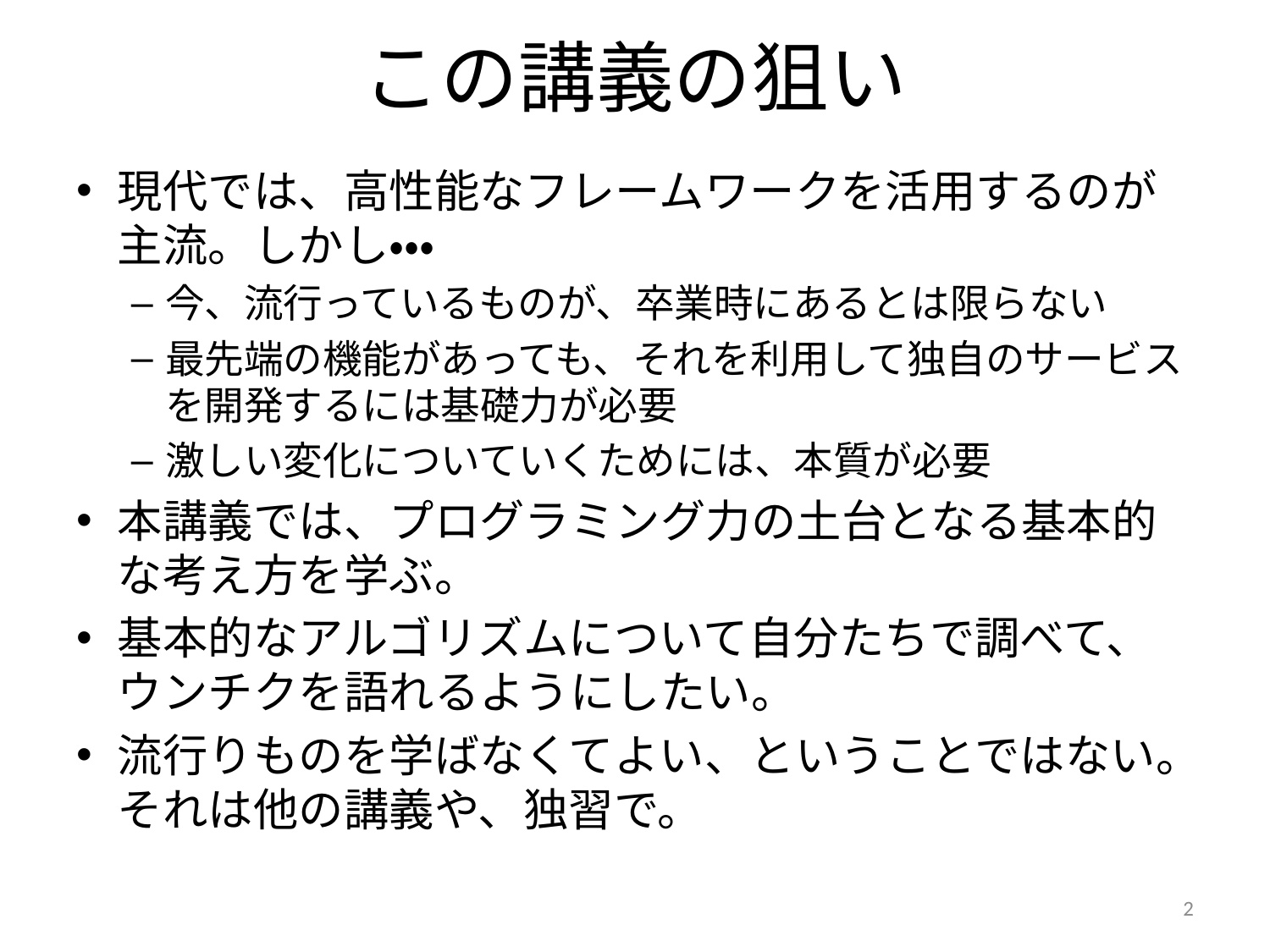

# この講義の狙い
現代では、高性能なフレームワークを活用するのが主流。しかし・・・
今、流行っているものが、卒業時にあるとは限らない
最先端の機能があっても、それを利用して独自のサービスを開発するには基礎力が必要
激しい変化についていくためには、本質が必要
本講義では、プログラミング力の土台となる基本的な考え方を学ぶ。
基本的なアルゴリズムについて自分たちで調べて、ウンチクを語れるようにしたい。
流行りものを学ばなくてよい、ということではない。それは他の講義や、独習で。

2